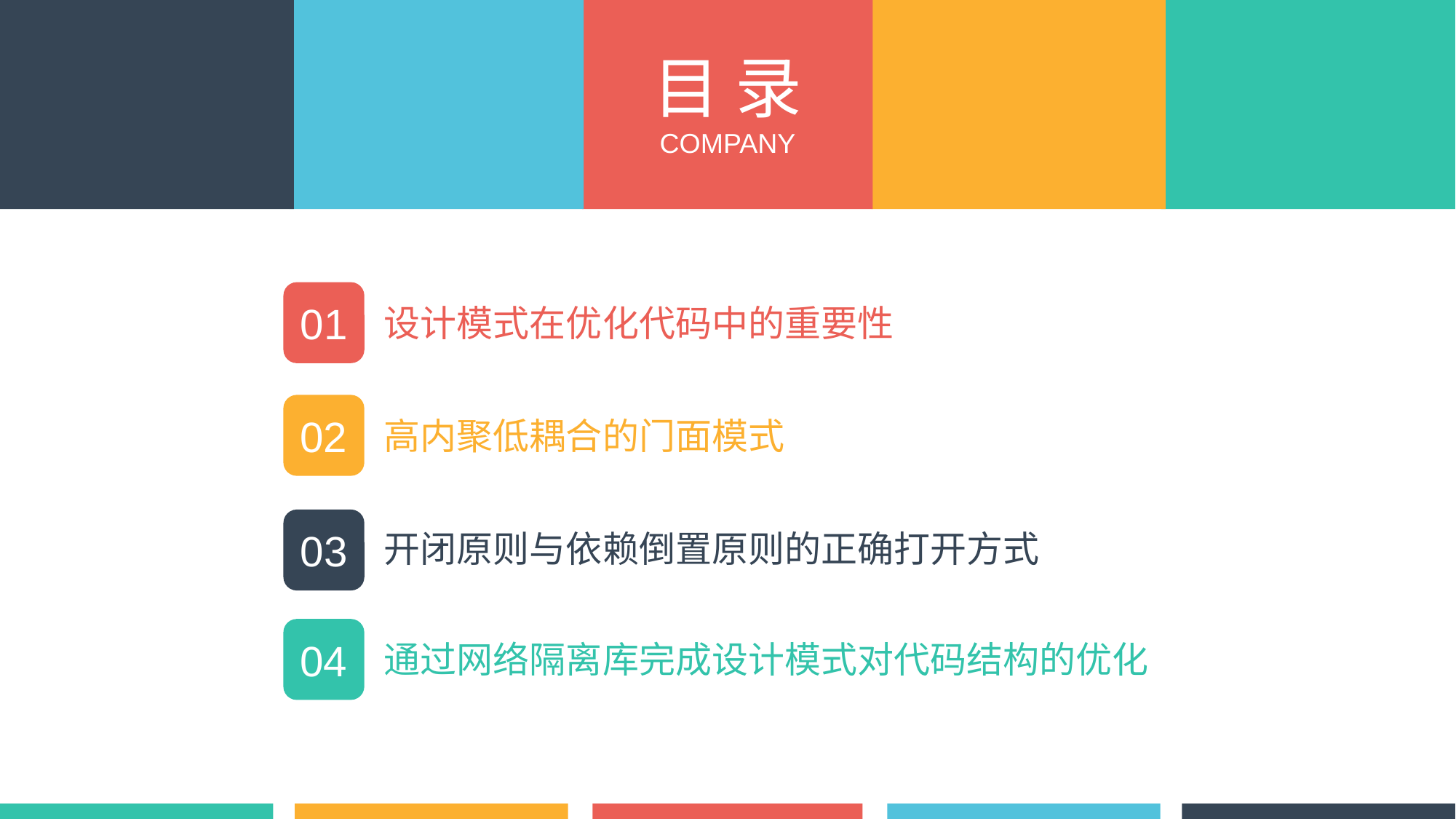

目 录
COMPANY
01
设计模式在优化代码中的重要性
02
高内聚低耦合的门面模式
03
开闭原则与依赖倒置原则的正确打开方式
04
通过网络隔离库完成设计模式对代码结构的优化